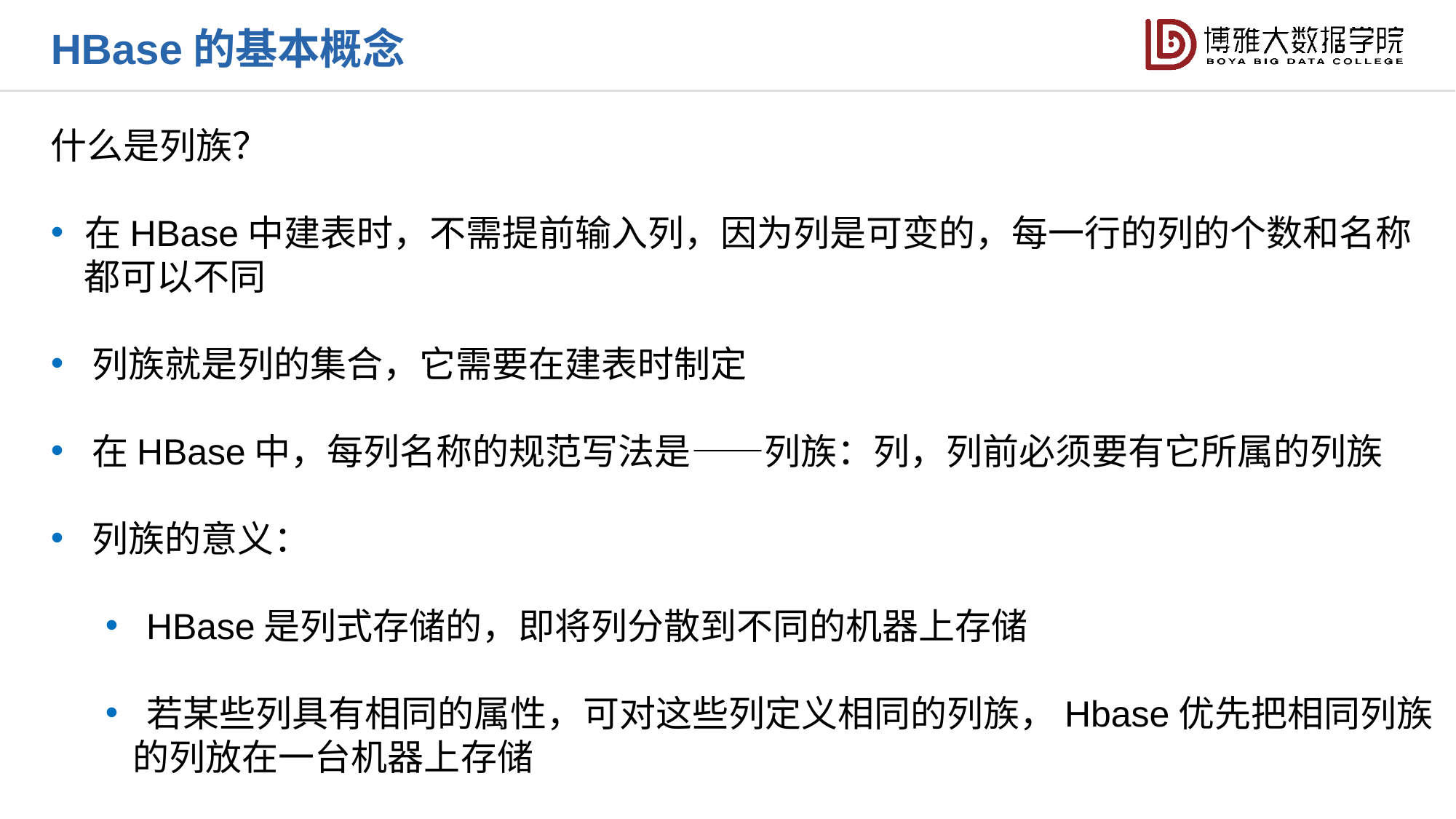

HBase的基本概念
什么是列族？

在HBase中建表时，不需提前输入列，因为列是可变的，每一行的列的个数和名称
   都可以不同

列族就是列的集合，它需要在建表时制定

在HBase中，每列名称的规范写法是——列族：列，列前必须要有它所属的列族

列族的意义：

HBase是列式存储的，即将列分散到不同的机器上存储

若某些列具有相同的属性，可对这些列定义相同的列族，Hbase优先把相同列族
         的列放在一台机器上存储